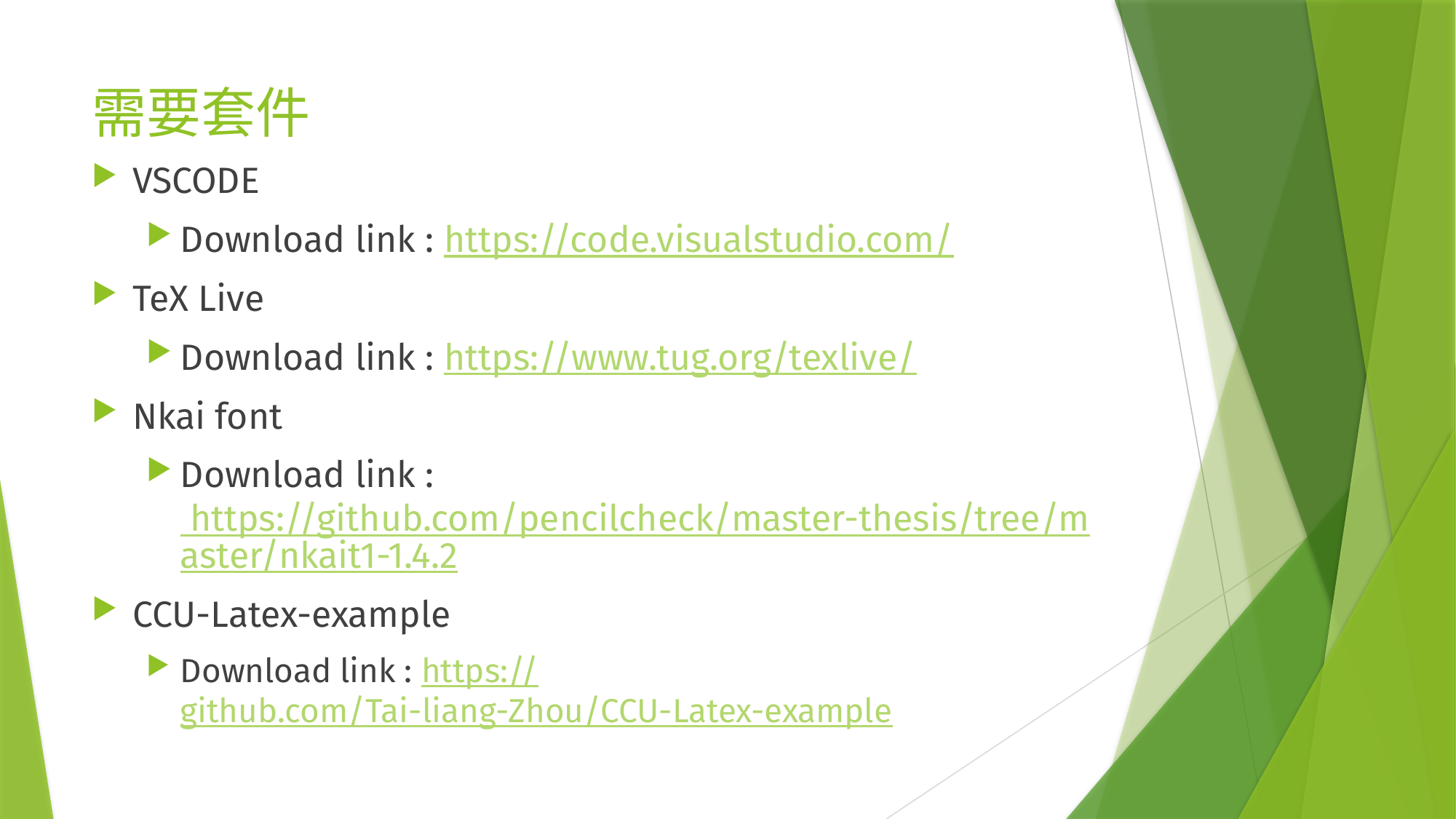

# 需要套件
VSCODE
Download link : https://code.visualstudio.com/
TeX Live
Download link : https://www.tug.org/texlive/
Nkai font
Download link : https://github.com/pencilcheck/master-thesis/tree/master/nkait1-1.4.2
CCU-Latex-example
Download link : https://github.com/Tai-liang-Zhou/CCU-Latex-example